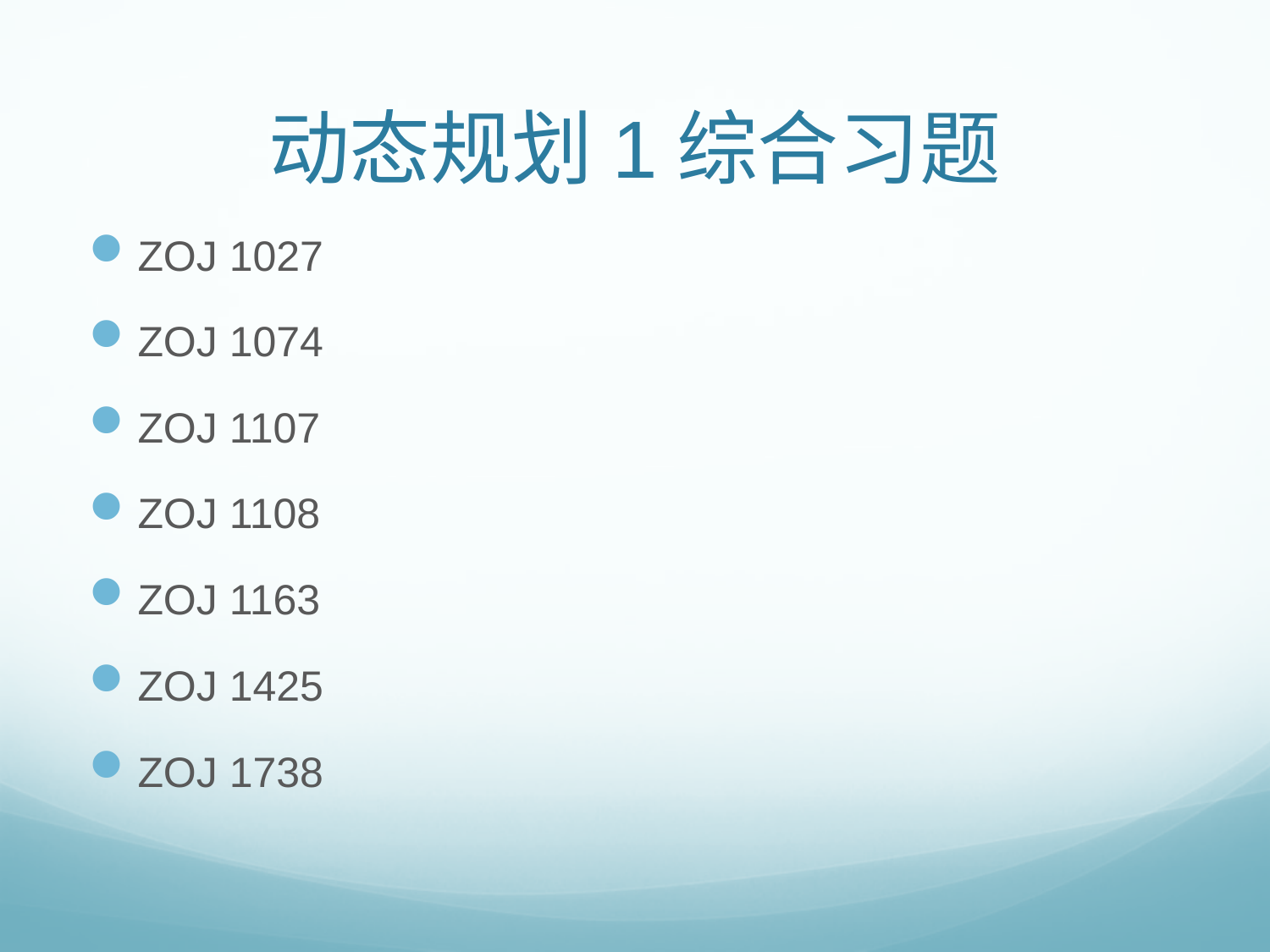

# 动态规划1综合习题
ZOJ 1027
ZOJ 1074
ZOJ 1107
ZOJ 1108
ZOJ 1163
ZOJ 1425
ZOJ 1738